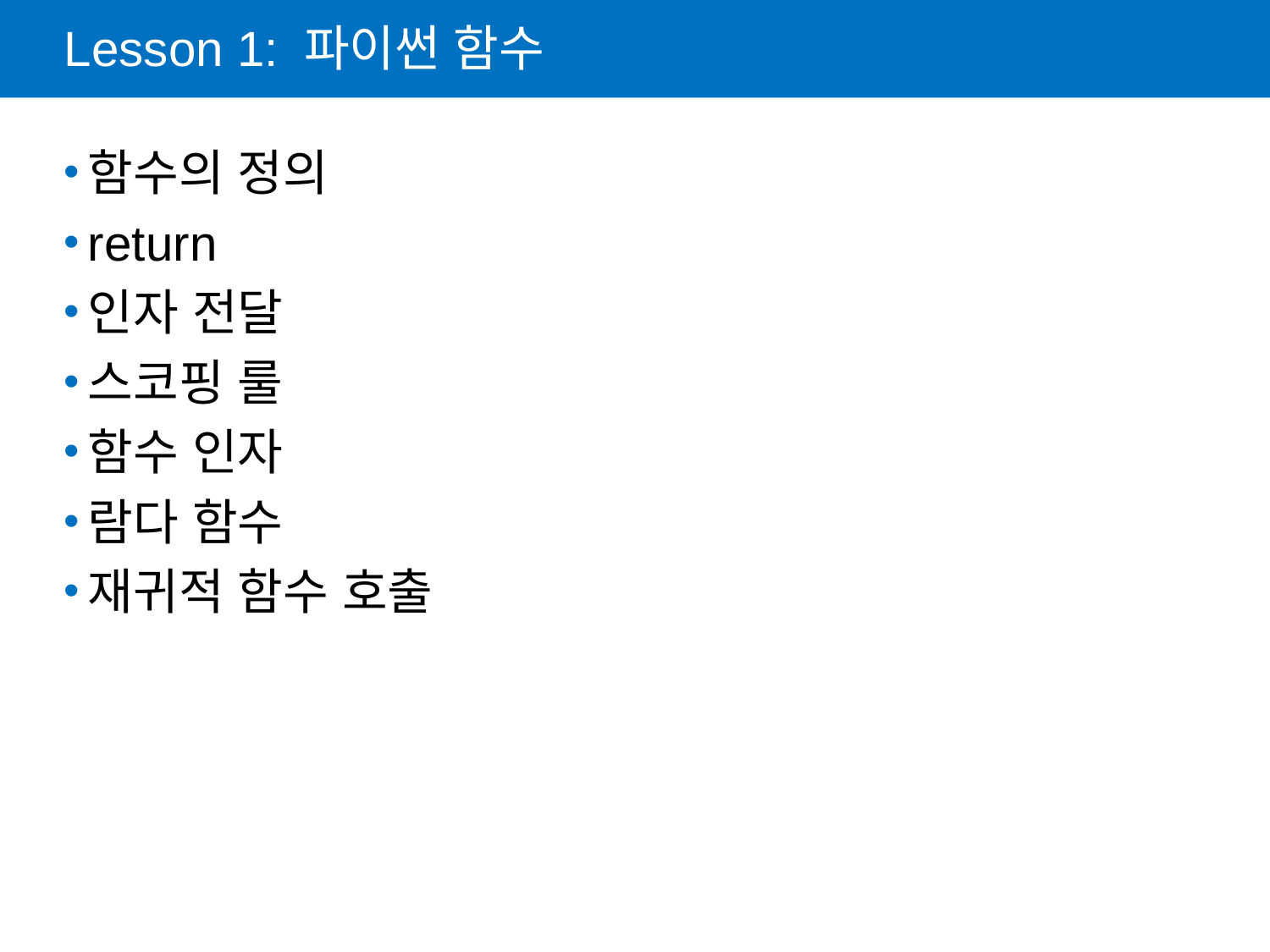

# Lesson 1: 파이썬 함수
함수의 정의
return
인자 전달
스코핑 룰
함수 인자
람다 함수
재귀적 함수 호출